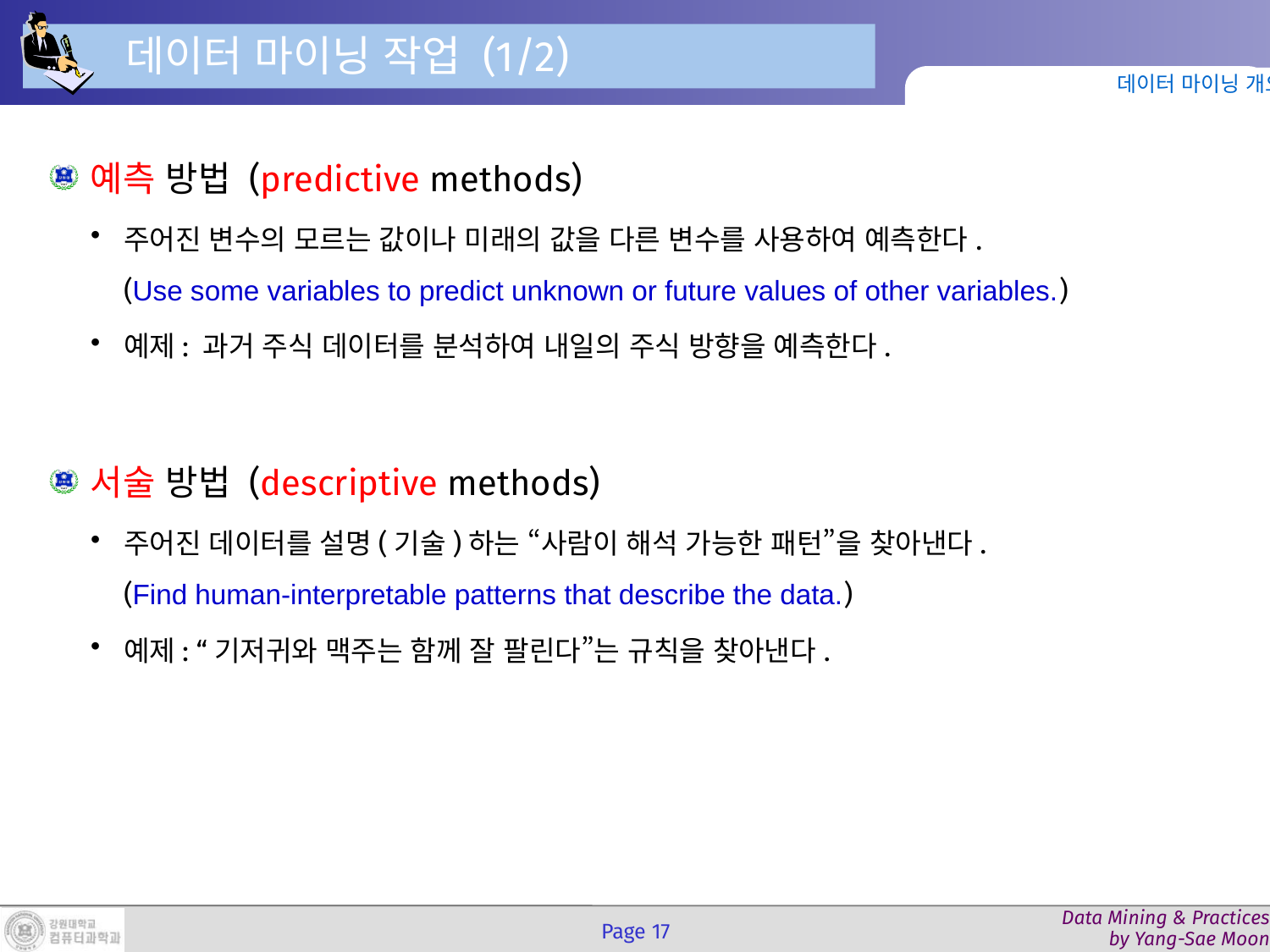

데이터 마이닝 작업 (1/2)
데이터 마이닝 개요
예측 방법 (predictive methods)
주어진 변수의 모르는 값이나 미래의 값을 다른 변수를 사용하여 예측한다.
(Use some variables to predict unknown or future values of other variables.)
예제: 과거 주식 데이터를 분석하여 내일의 주식 방향을 예측한다.

서술 방법 (descriptive methods)
주어진 데이터를 설명(기술)하는 “사람이 해석 가능한 패턴”을 찾아낸다.
(Find human-interpretable patterns that describe the data.)
예제: “기저귀와 맥주는 함께 잘 팔린다”는 규칙을 찾아낸다.
Page 17